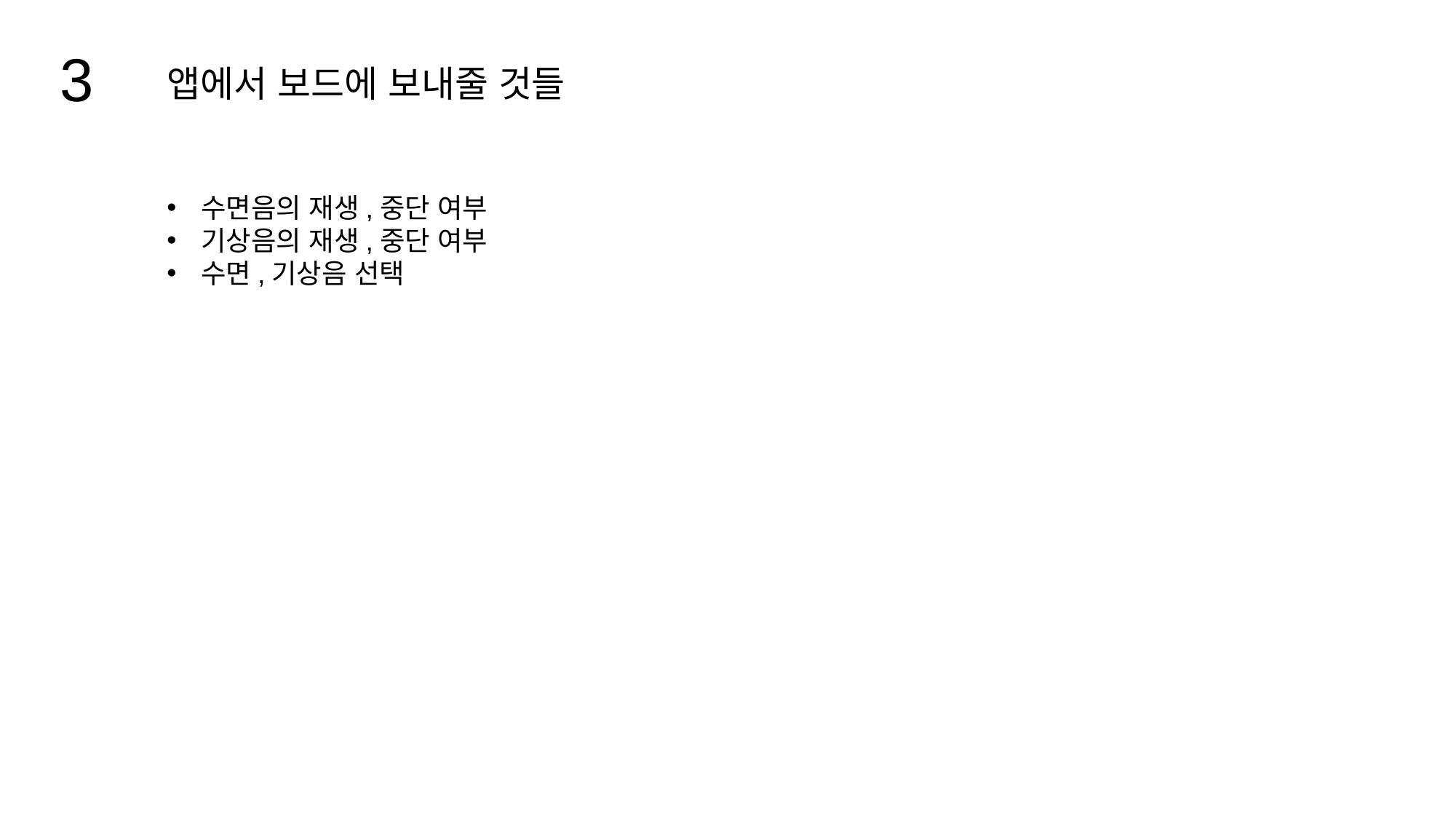

3
앱에서 보드에 보내줄 것들
수면음의 재생,중단 여부
기상음의 재생,중단 여부
수면,기상음 선택